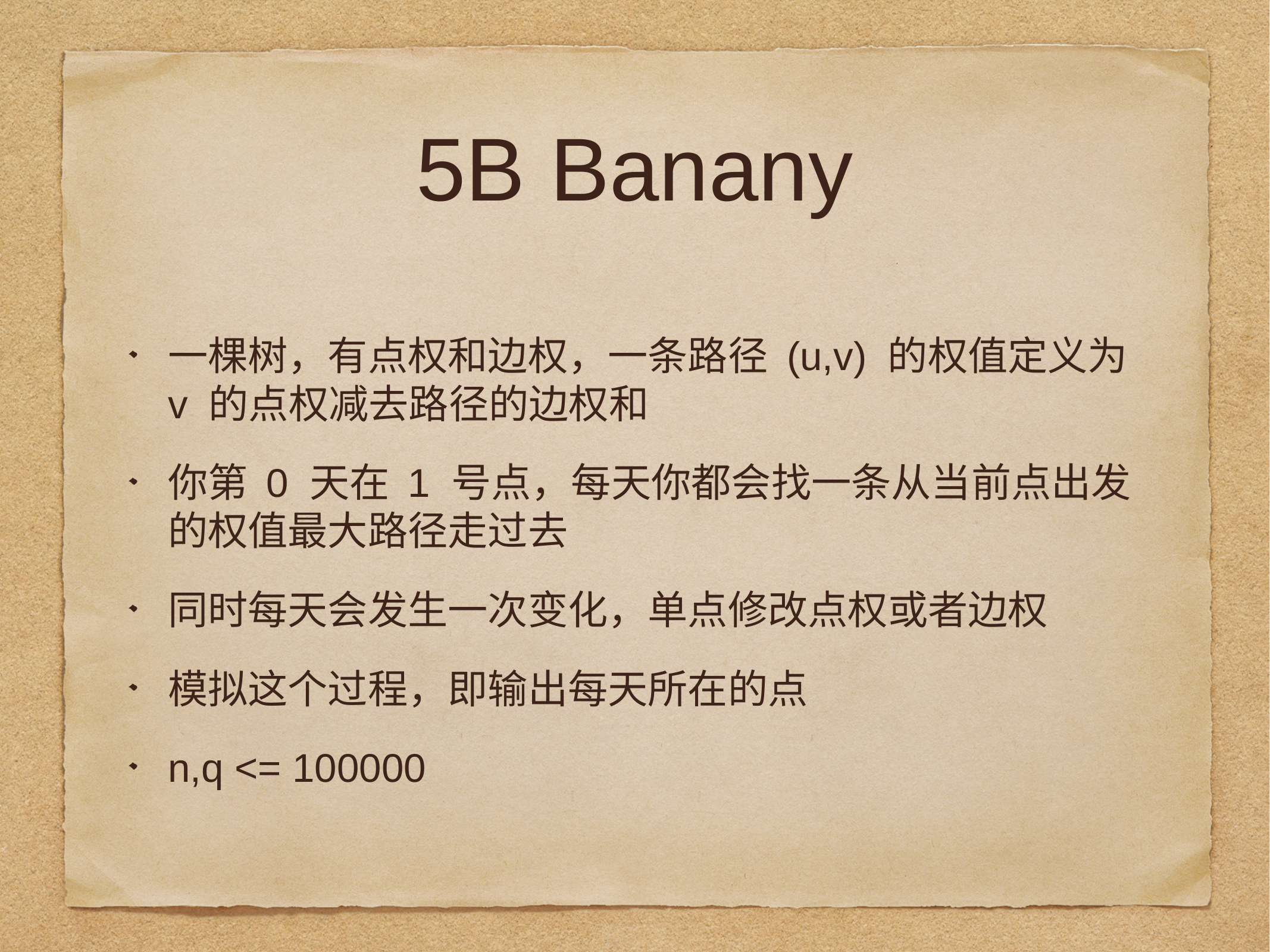

# 5B Banany
一棵树，有点权和边权，一条路径 (u,v) 的权值定义为 v 的点权减去路径的边权和
你第 0 天在 1 号点，每天你都会找一条从当前点出发的权值最大路径走过去
同时每天会发生一次变化，单点修改点权或者边权
模拟这个过程，即输出每天所在的点
n,q <= 100000